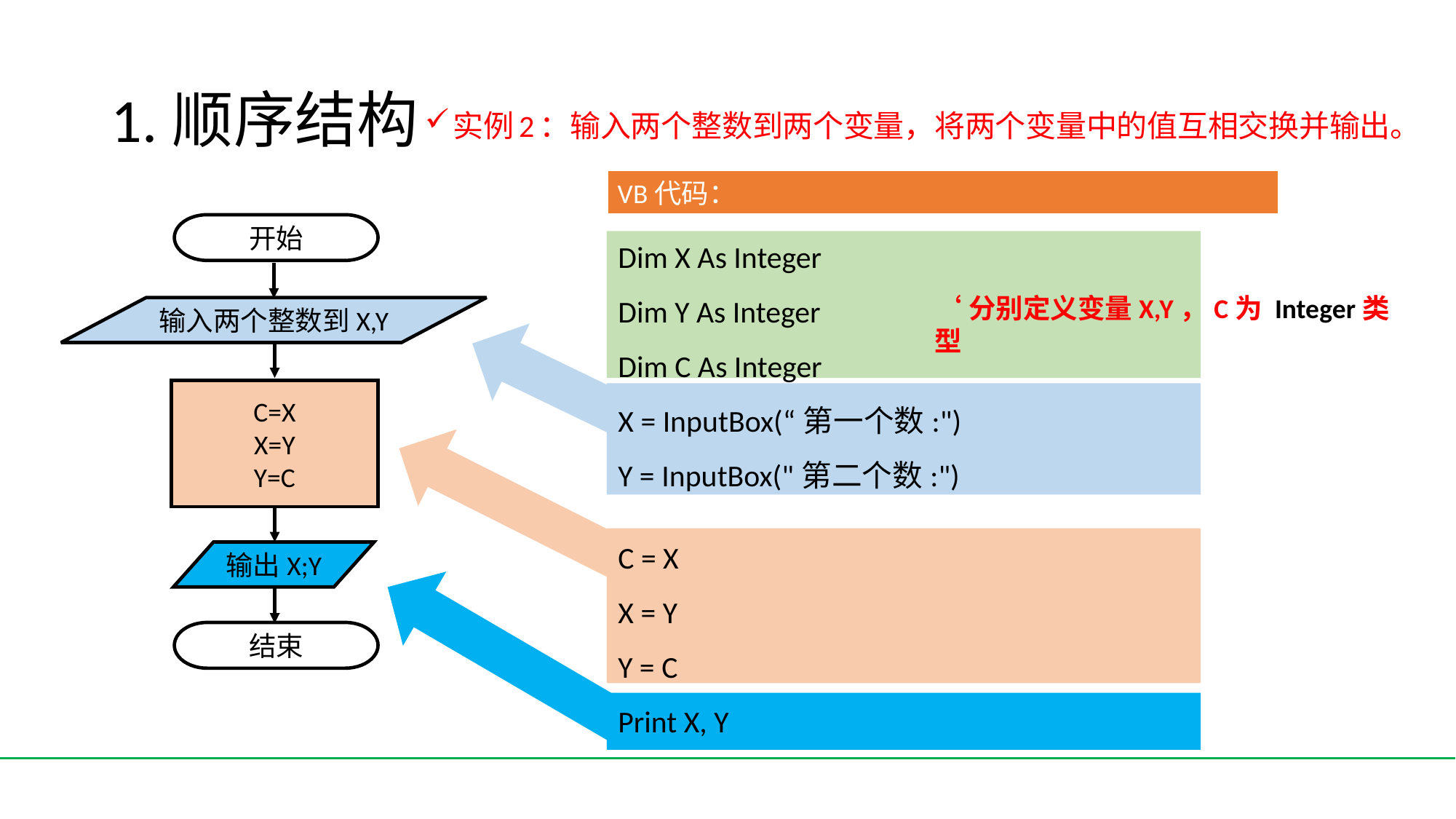

# 1.顺序结构
实例2：输入两个整数到两个变量，将两个变量中的值互相交换并输出。
VB代码：
开始
输入两个整数到X,Y
C=X
X=Y
Y=C
输出X;Y
结束
Dim X As Integer
Dim Y As Integer
Dim C As Integer
X = InputBox(“第一个数:")
Y = InputBox("第二个数:")

C = X
X = Y
Y = C
Print X, Y

‘分别定义变量X,Y，C为 Integer类型